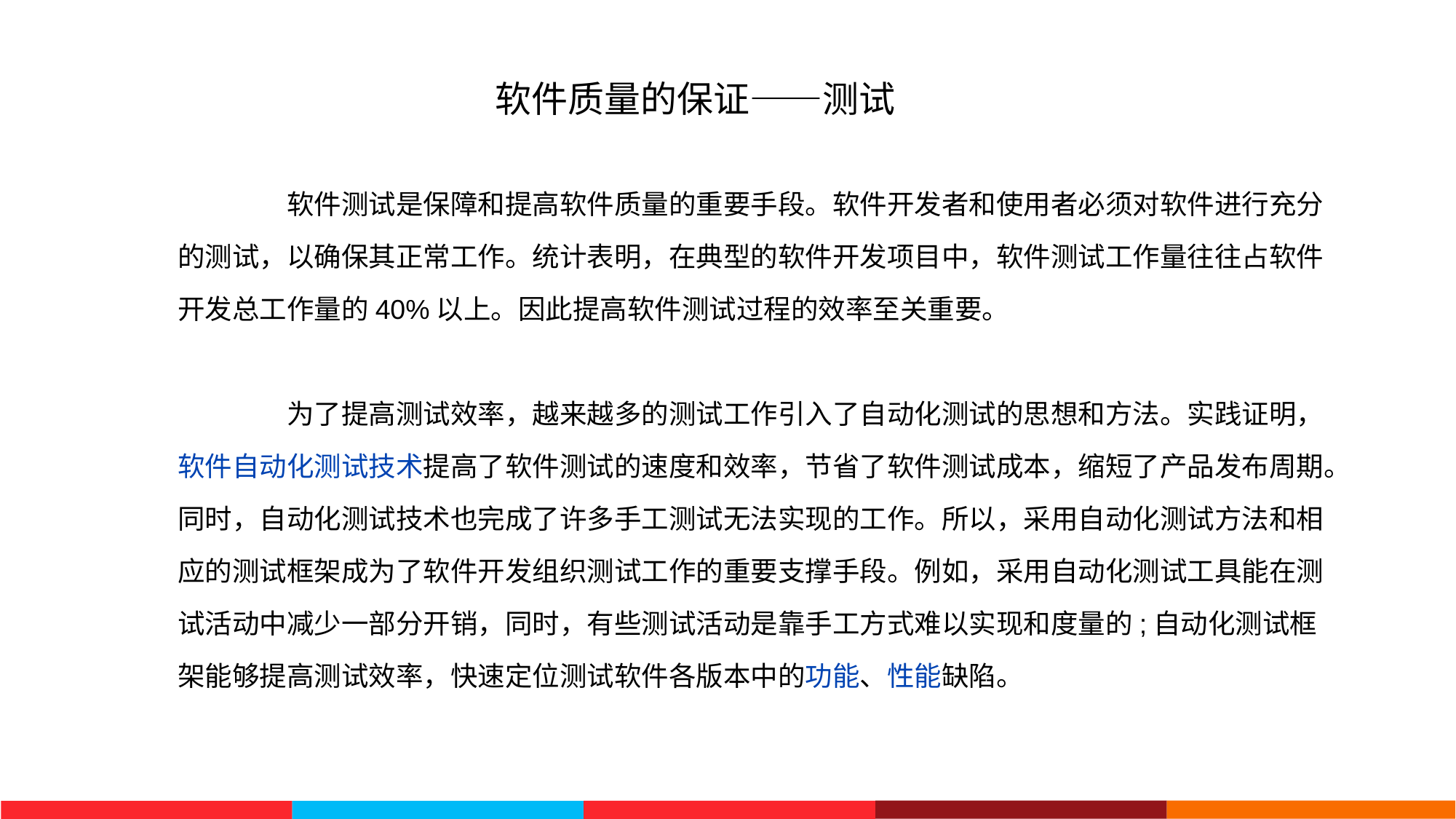

软件质量的保证——测试
	软件测试是保障和提高软件质量的重要手段。软件开发者和使用者必须对软件进行充分的测试，以确保其正常工作。统计表明，在典型的软件开发项目中，软件测试工作量往往占软件开发总工作量的40%以上。因此提高软件测试过程的效率至关重要。

	为了提高测试效率，越来越多的测试工作引入了自动化测试的思想和方法。实践证明，软件自动化测试技术提高了软件测试的速度和效率，节省了软件测试成本，缩短了产品发布周期。同时，自动化测试技术也完成了许多手工测试无法实现的工作。所以，采用自动化测试方法和相应的测试框架成为了软件开发组织测试工作的重要支撑手段。例如，采用自动化测试工具能在测试活动中减少一部分开销，同时，有些测试活动是靠手工方式难以实现和度量的;自动化测试框架能够提高测试效率，快速定位测试软件各版本中的功能、性能缺陷。